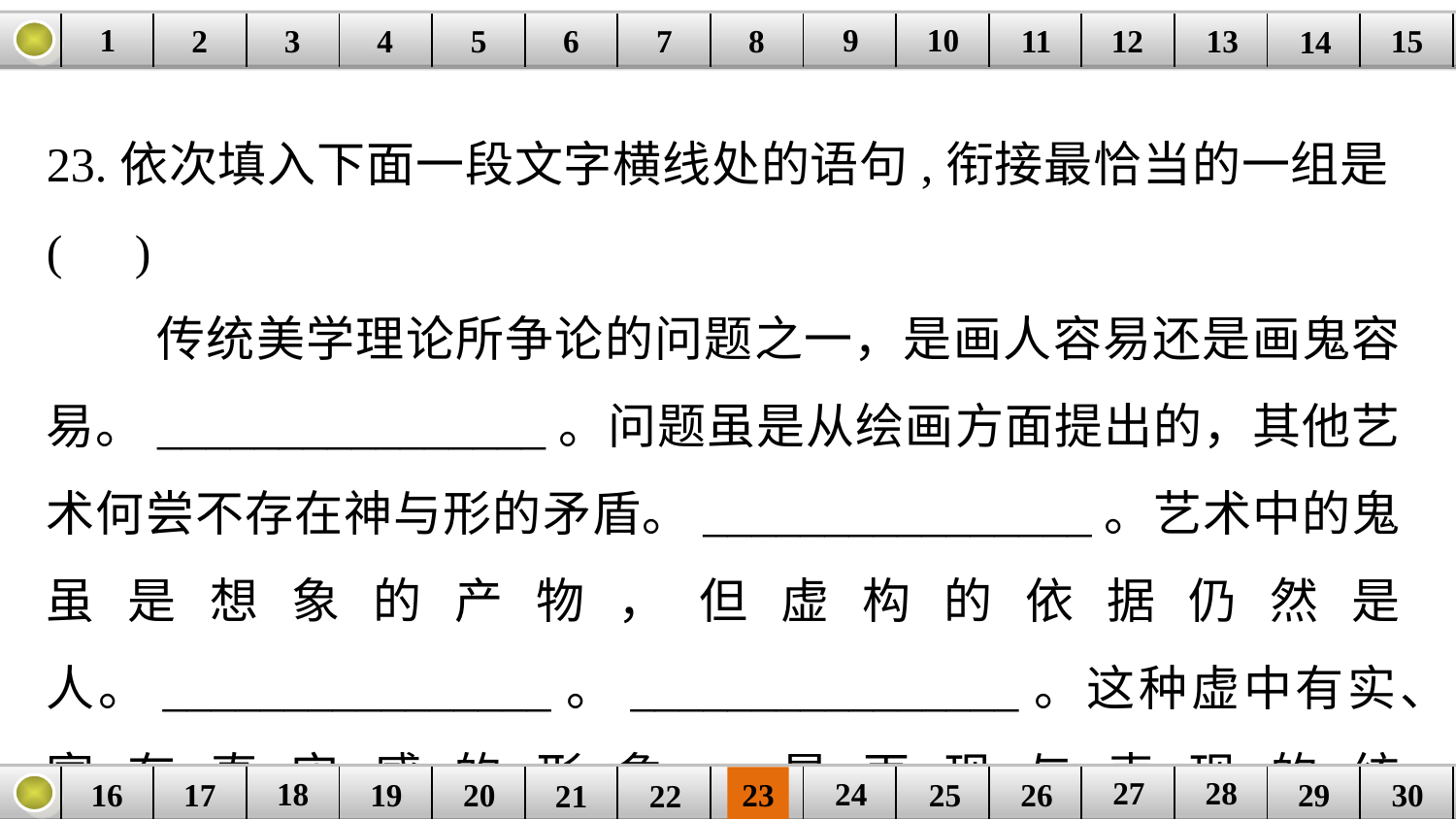

9
10
1
3
4
5
6
8
11
2
12
15
|  |  |  |  |  |  |  |  |  |  |  |  |  |  |  |
| --- | --- | --- | --- | --- | --- | --- | --- | --- | --- | --- | --- | --- | --- | --- |
7
13
14

23.依次填入下面一段文字横线处的语句,衔接最恰当的一组是(　)
        传统美学理论所争论的问题之一，是画人容易还是画鬼容易。________________。问题虽是从绘画方面提出的，其他艺术何尝不存在神与形的矛盾。________________。艺术中的鬼虽是想象的产物，但虚构的依据仍然是人。________________。________________。这种虚中有实、富有真实感的形象，是再现与表现的统一。________________。

27
28
18
24
16
25
26
30
|  |  |  |  |  |  |  |  |  |  |  |  |  |  |  |
| --- | --- | --- | --- | --- | --- | --- | --- | --- | --- | --- | --- | --- | --- | --- |
23
17
19
20
29
21
22